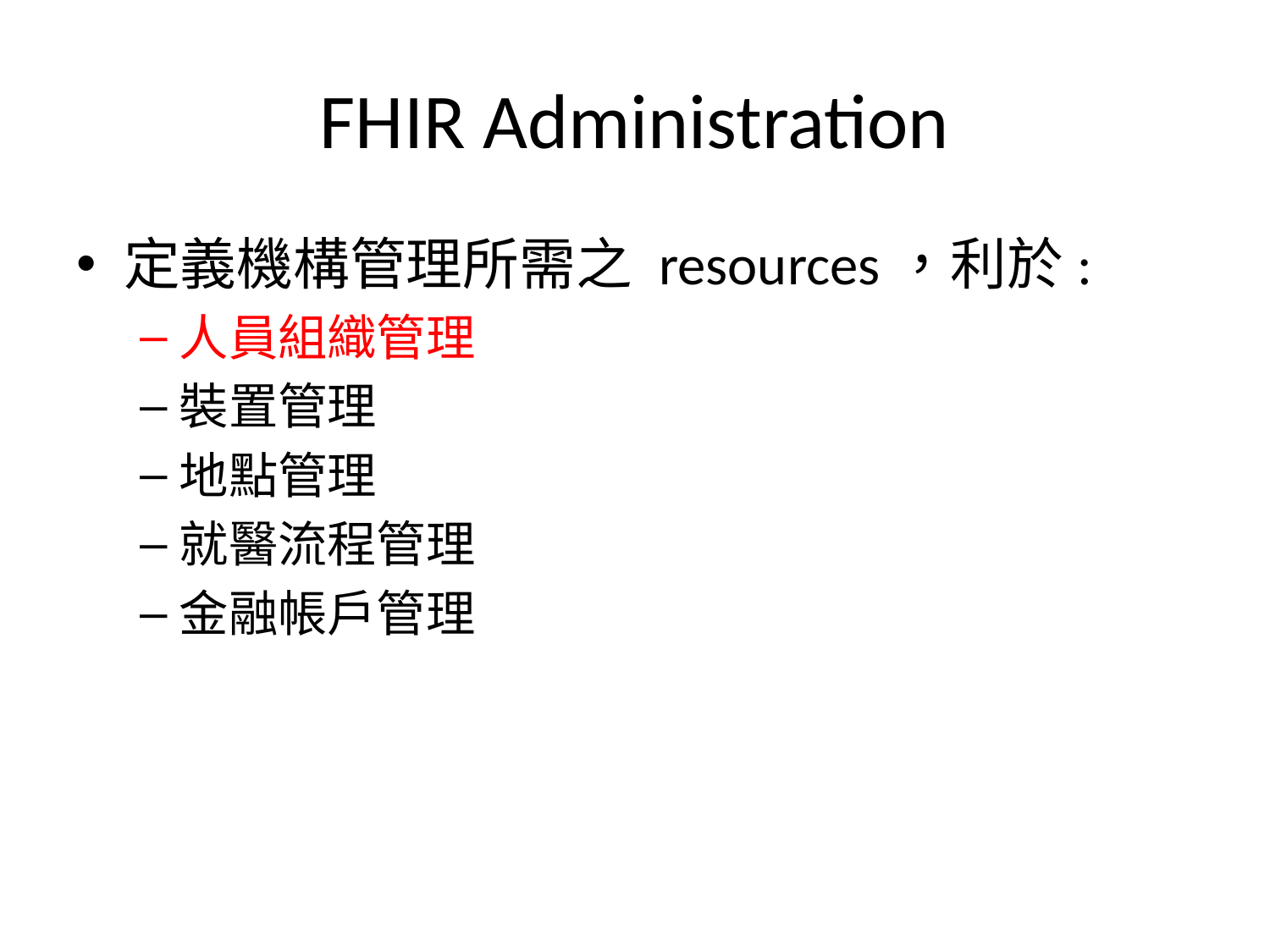

# FHIR Administration
定義機構管理所需之 resources，利於:
人員組織管理
裝置管理
地點管理
就醫流程管理
金融帳戶管理